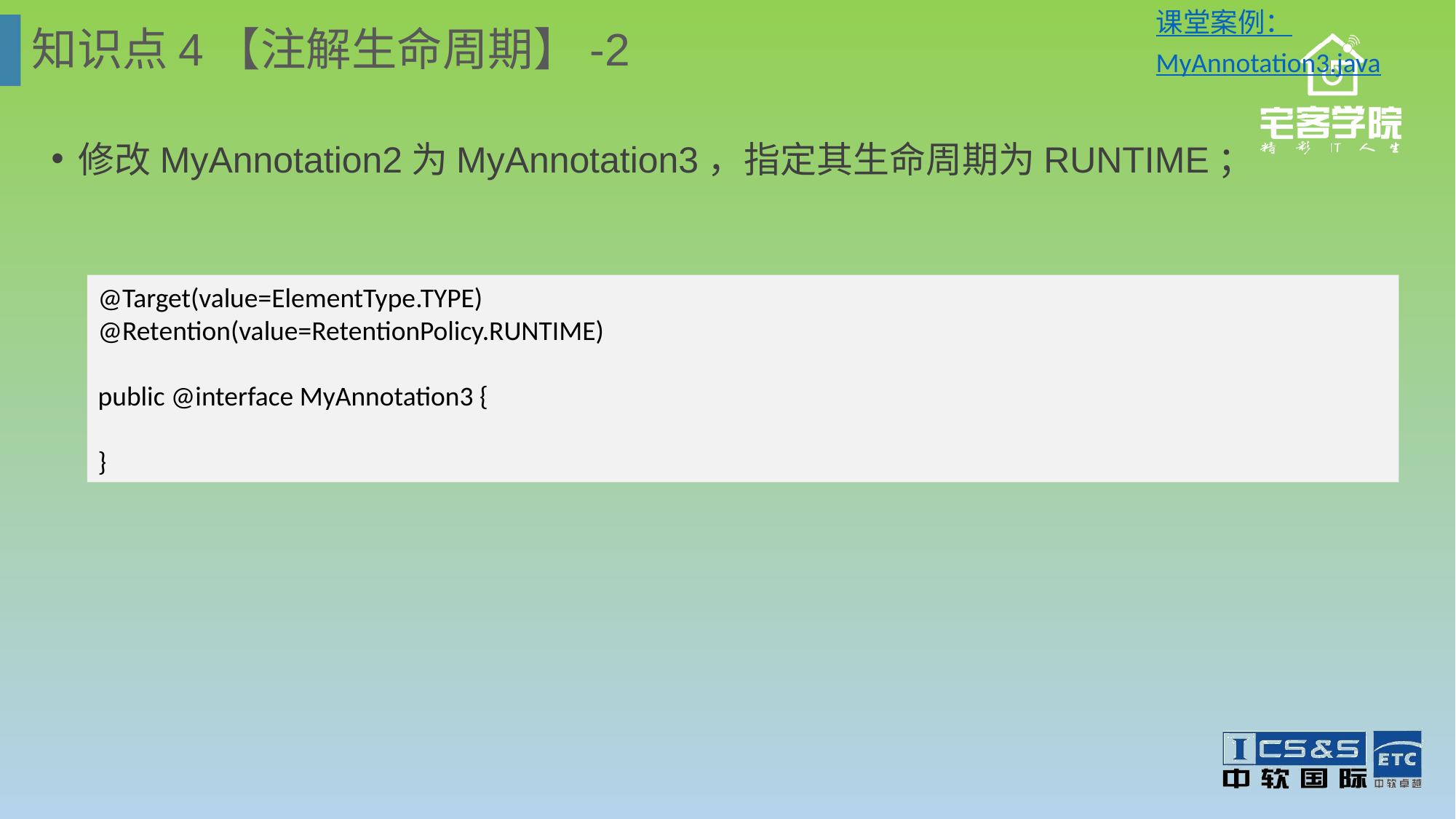

课堂案例：MyAnnotation3.java
知识点4【注解生命周期】-2
修改MyAnnotation2为MyAnnotation3，指定其生命周期为RUNTIME；
@Target(value=ElementType.TYPE)
@Retention(value=RetentionPolicy.RUNTIME)

public @interface MyAnnotation3 {

}